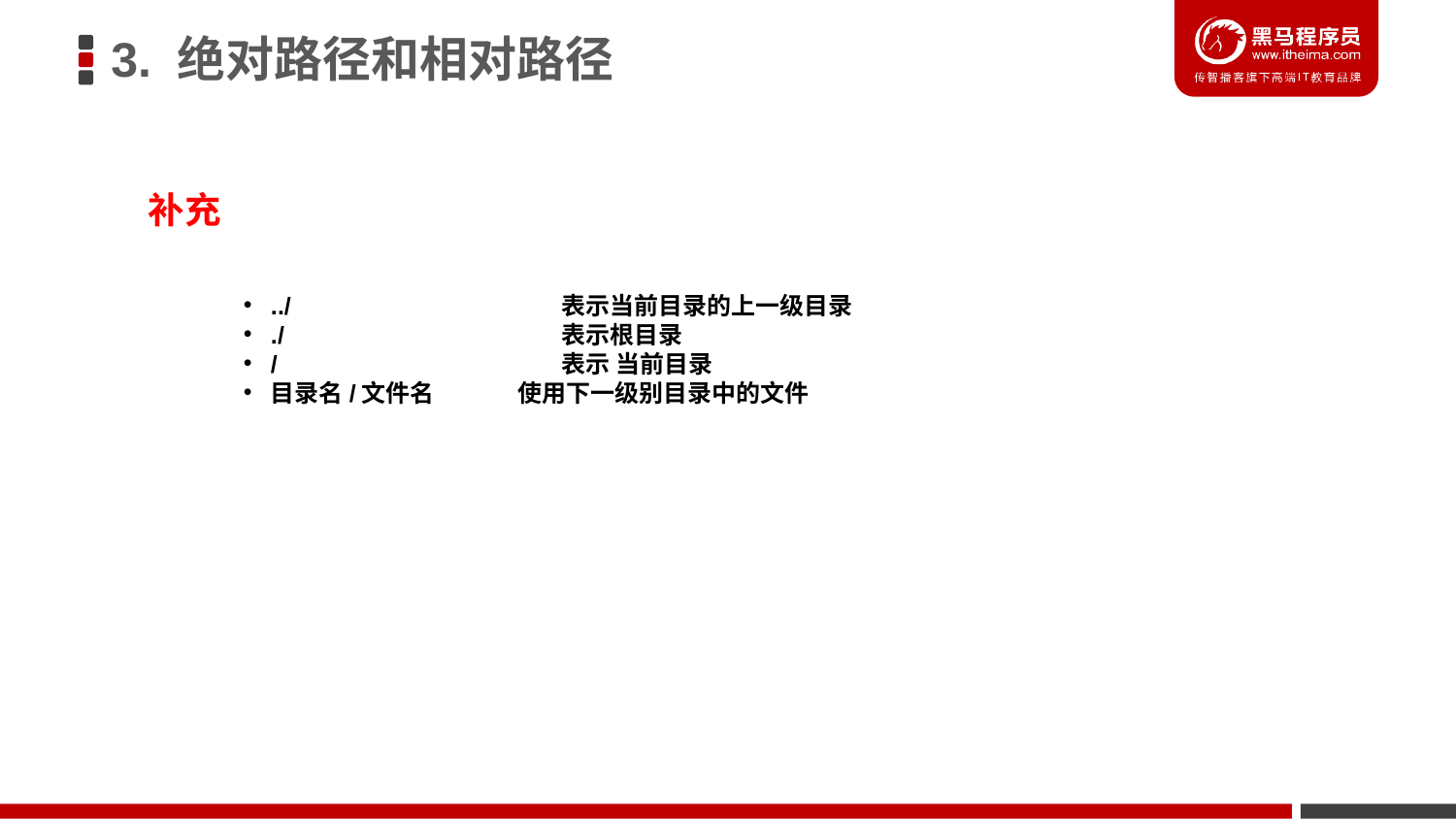

3. 绝对路径和相对路径
补充
../             		表示当前目录的上一级目录
./ 		表示根目录
/ 		表示 当前目录
目录名/文件名               使用下一级别目录中的文件